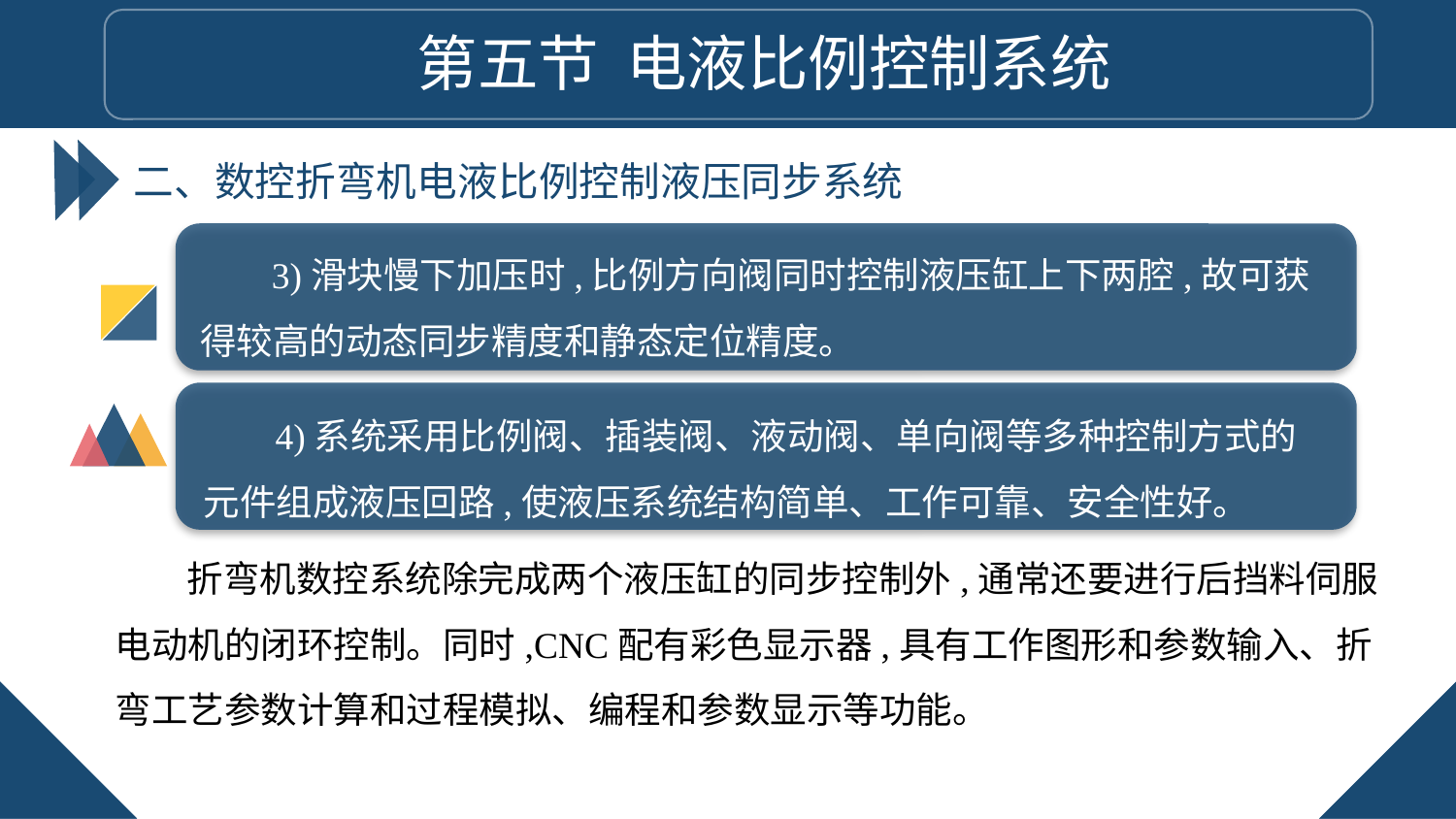

第五节  电液比例控制系统

二、数控折弯机电液比例控制液压同步系统

3)滑块慢下加压时,比例方向阀同时控制液压缸上下两腔,故可获得较高的动态同步精度和静态定位精度。

4)系统采用比例阀、插装阀、液动阀、单向阀等多种控制方式的元件组成液压回路,使液压系统结构简单、工作可靠、安全性好。

折弯机数控系统除完成两个液压缸的同步控制外,通常还要进行后挡料伺服电动机的闭环控制。同时,CNC配有彩色显示器,具有工作图形和参数输入、折弯工艺参数计算和过程模拟、编程和参数显示等功能。